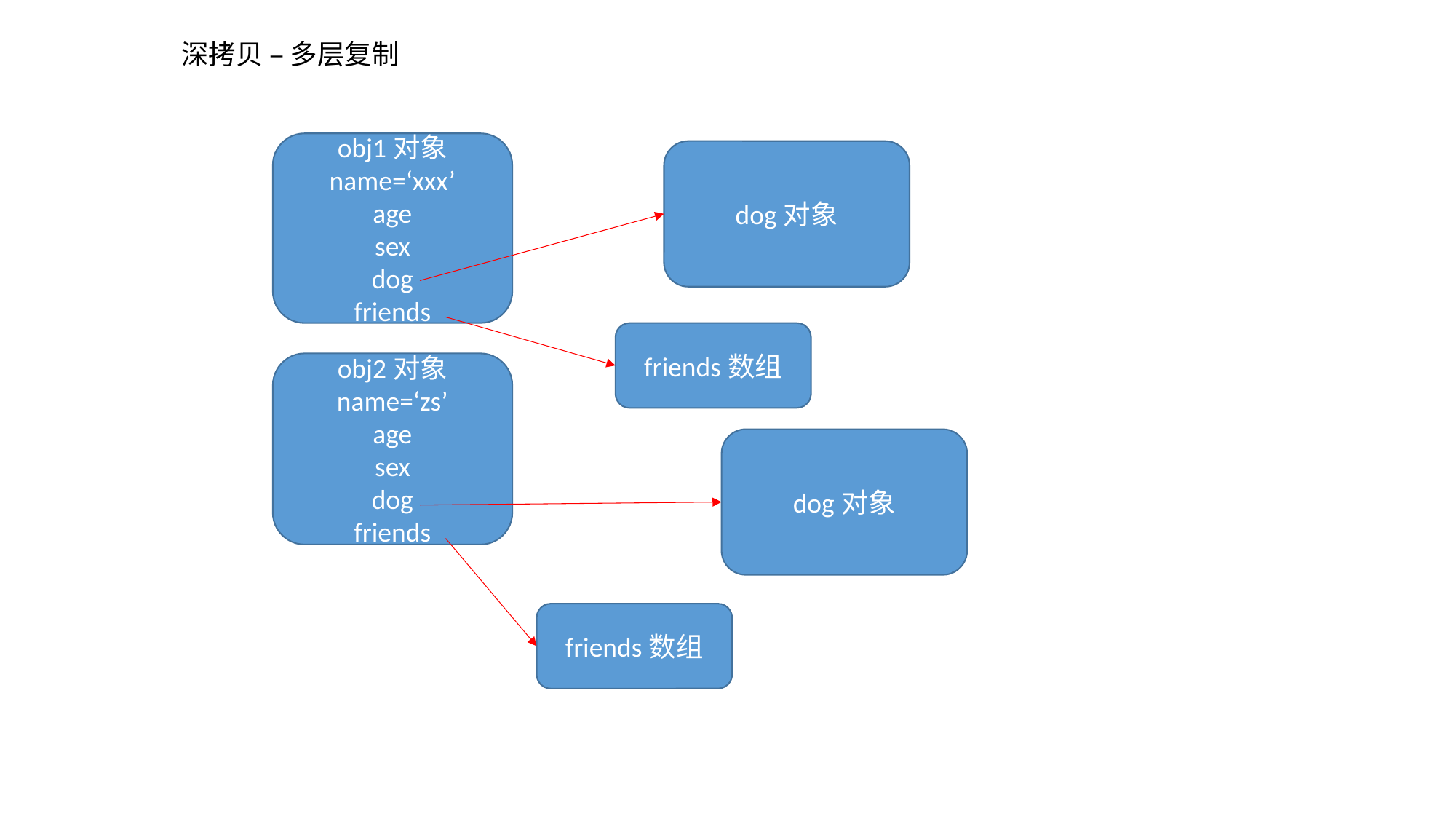

深拷贝 – 多层复制
obj1对象
name=‘xxx’
age
sex
dog
friends
dog对象

friends数组
obj2对象
name=‘zs’
age
sex
dog
friends
dog对象
friends数组